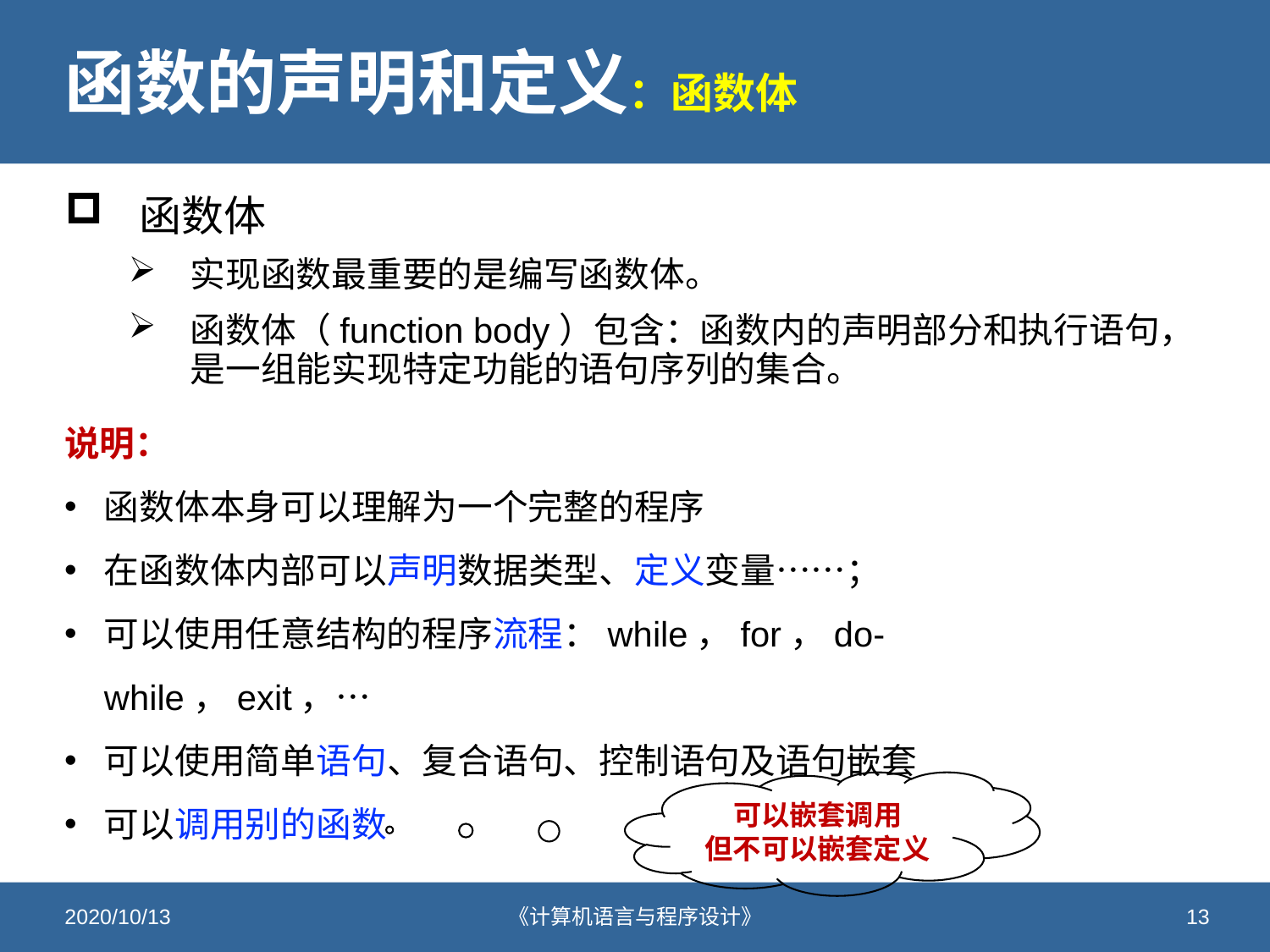

# 函数的声明和定义：函数体
函数体
实现函数最重要的是编写函数体。
函数体（function body）包含：函数内的声明部分和执行语句，是一组能实现特定功能的语句序列的集合。
说明：
函数体本身可以理解为一个完整的程序
在函数体内部可以声明数据类型、定义变量……；
可以使用任意结构的程序流程：while，for，do-while，exit，…
可以使用简单语句、复合语句、控制语句及语句嵌套
可以调用别的函数
可以嵌套调用
但不可以嵌套定义
2020/10/13
《计算机语言与程序设计》
13